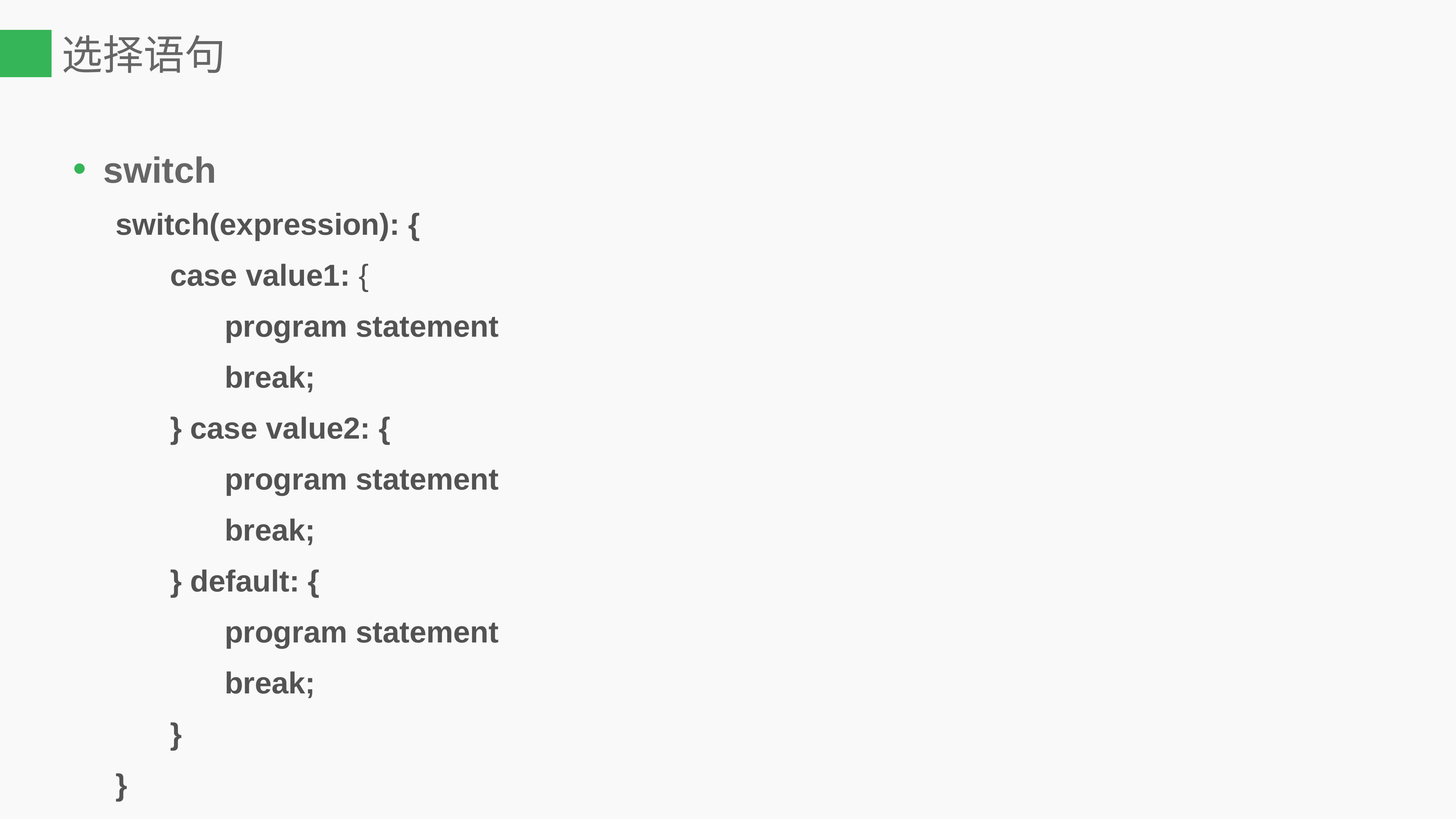

# 选择语句
switch
switch(expression): {
	case value1: {
		program statement
		break;
	} case value2: {
		program statement
		break;
	} default: {
		program statement
		break;
	}
}